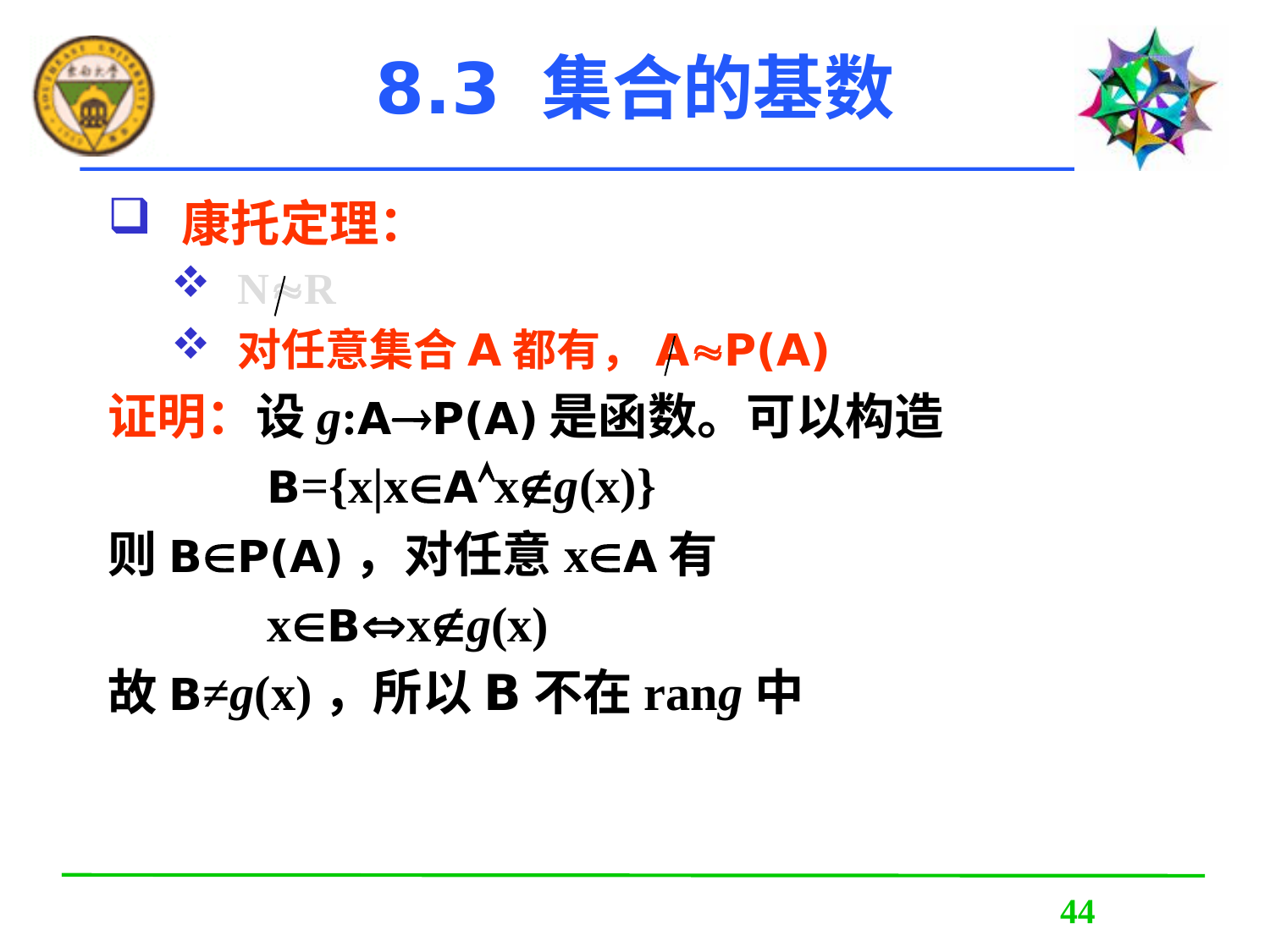

# 8.3 集合的基数
康托定理：
N≈R
对任意集合A都有，A≈P(A)
证明：设g:A→P(A)是函数。可以构造
             B={x|x∈A∧x∉g(x)}
则B∈P(A)，对任意x∈A有
             x∈B⇔x∉g(x)
故B≠g(x)，所以B不在rang中